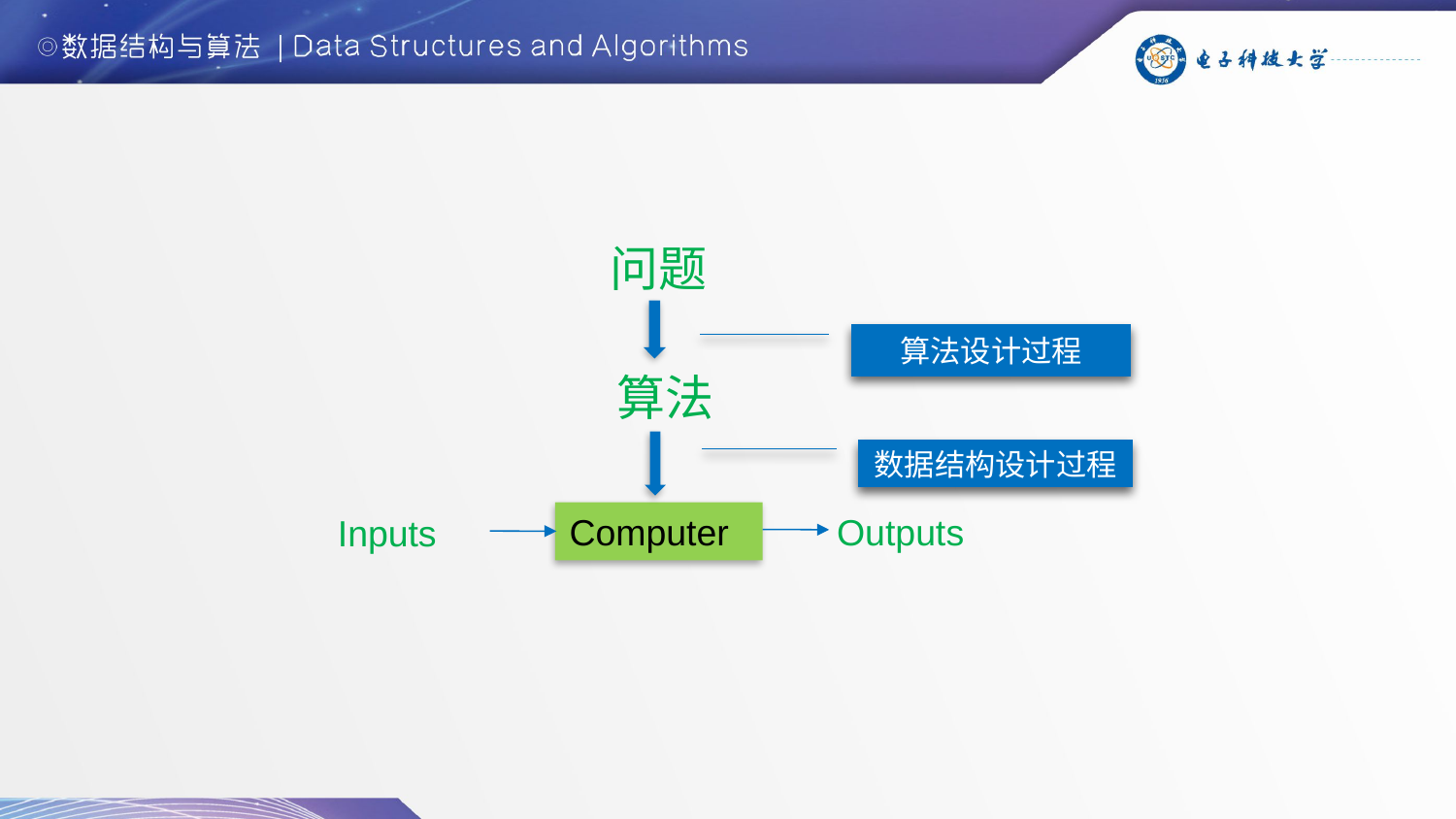

问题

 算法

Computer
Outputs
Inputs

算法设计过程
数据结构设计过程